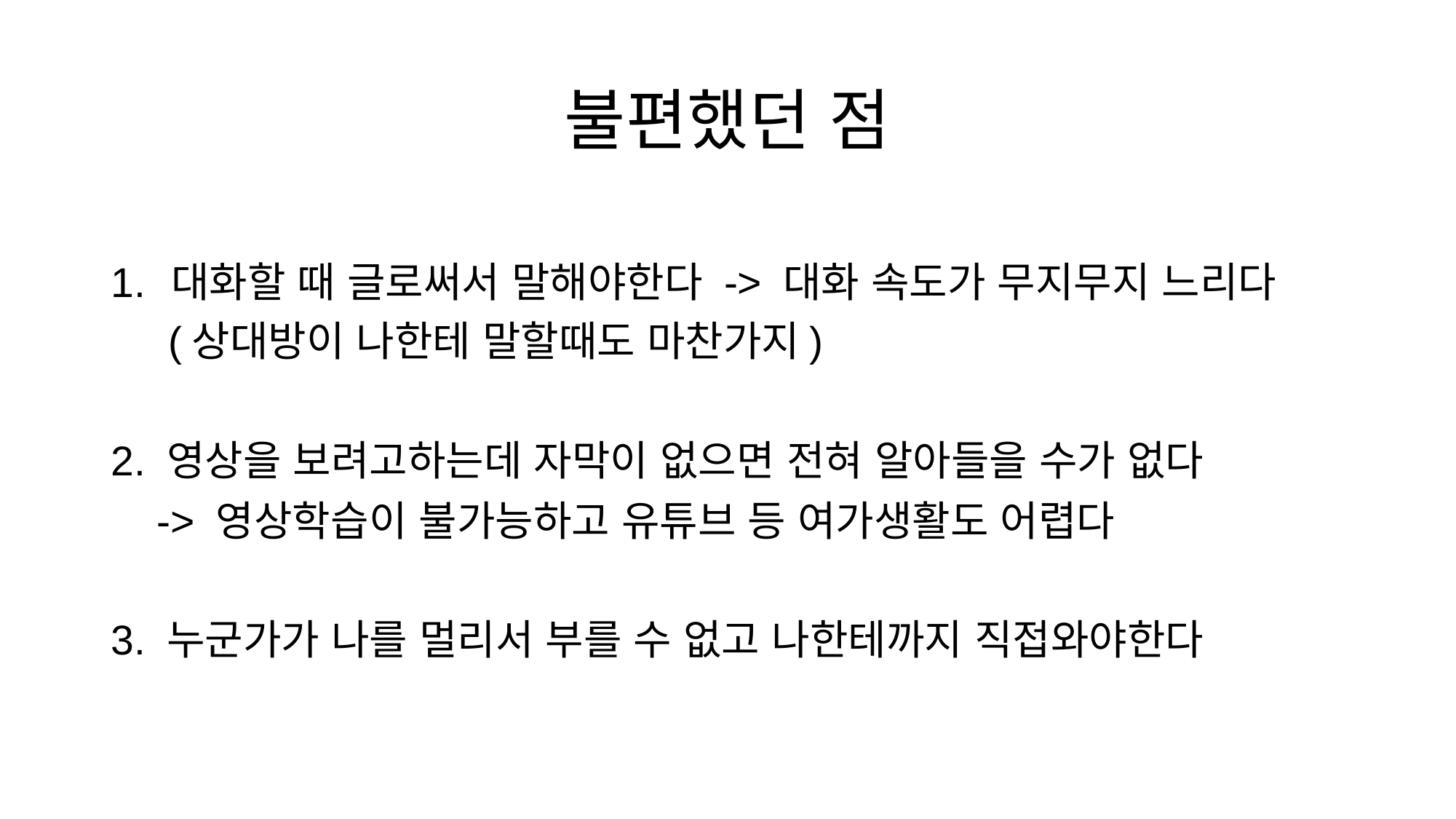

# 불편했던 점
대화할 때 글로써서 말해야한다 -> 대화 속도가 무지무지 느리다
     (상대방이 나한테 말할때도 마찬가지)

2. 영상을 보려고하는데 자막이 없으면 전혀 알아들을 수가 없다
    -> 영상학습이 불가능하고 유튜브 등 여가생활도 어렵다

3. 누군가가 나를 멀리서 부를 수 없고 나한테까지 직접와야한다